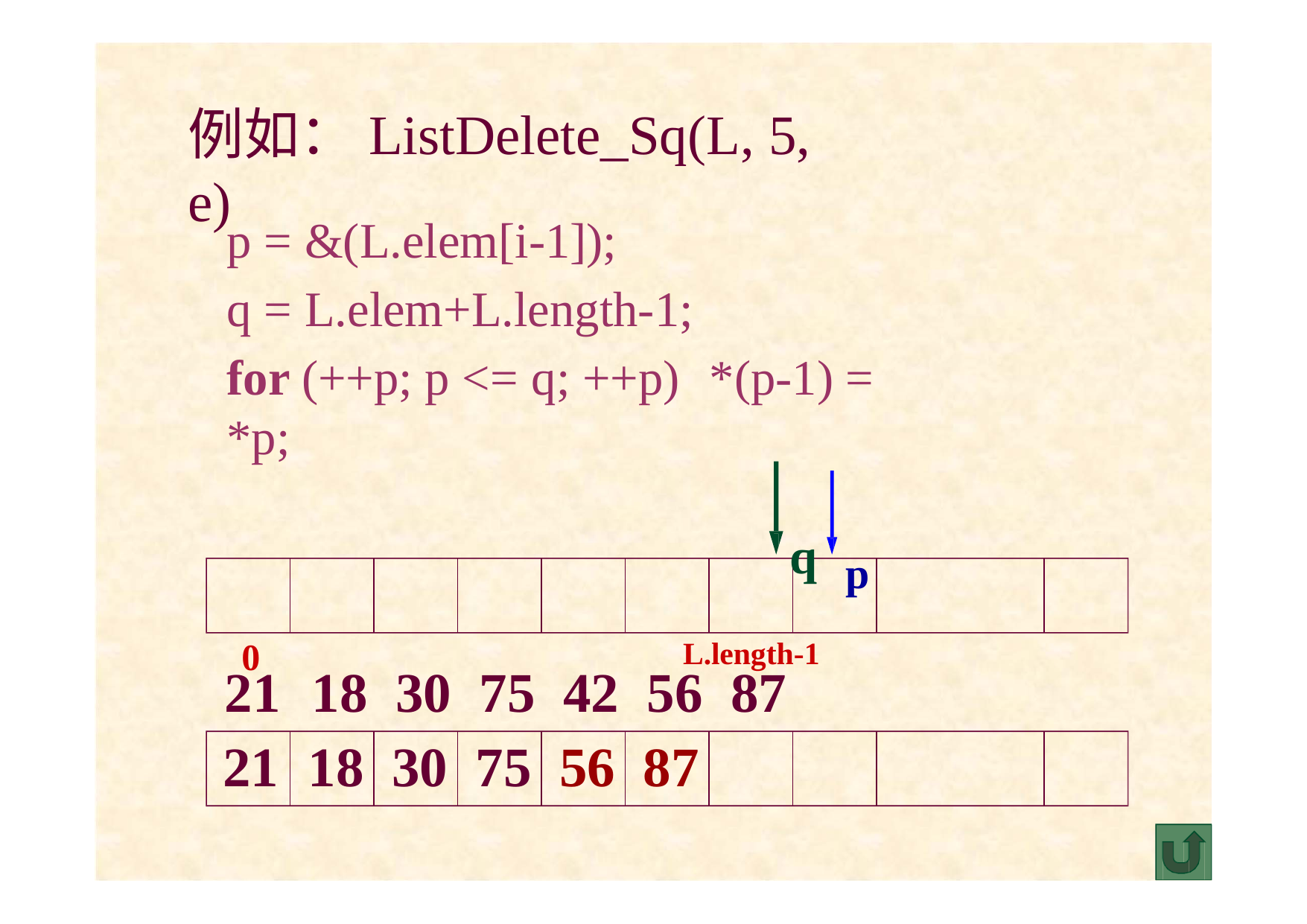

# 例如：ListDelete_Sq(L, 5, e)
p = &(L.elem[i-1]);
q = L.elem+L.length-1;
for (++p; p <= q; ++p)	*(p-1) = *p;
q	p
21	18	30	75	42	56	87

p
p
p

0
L.length-1
21	18	30	75	56	87